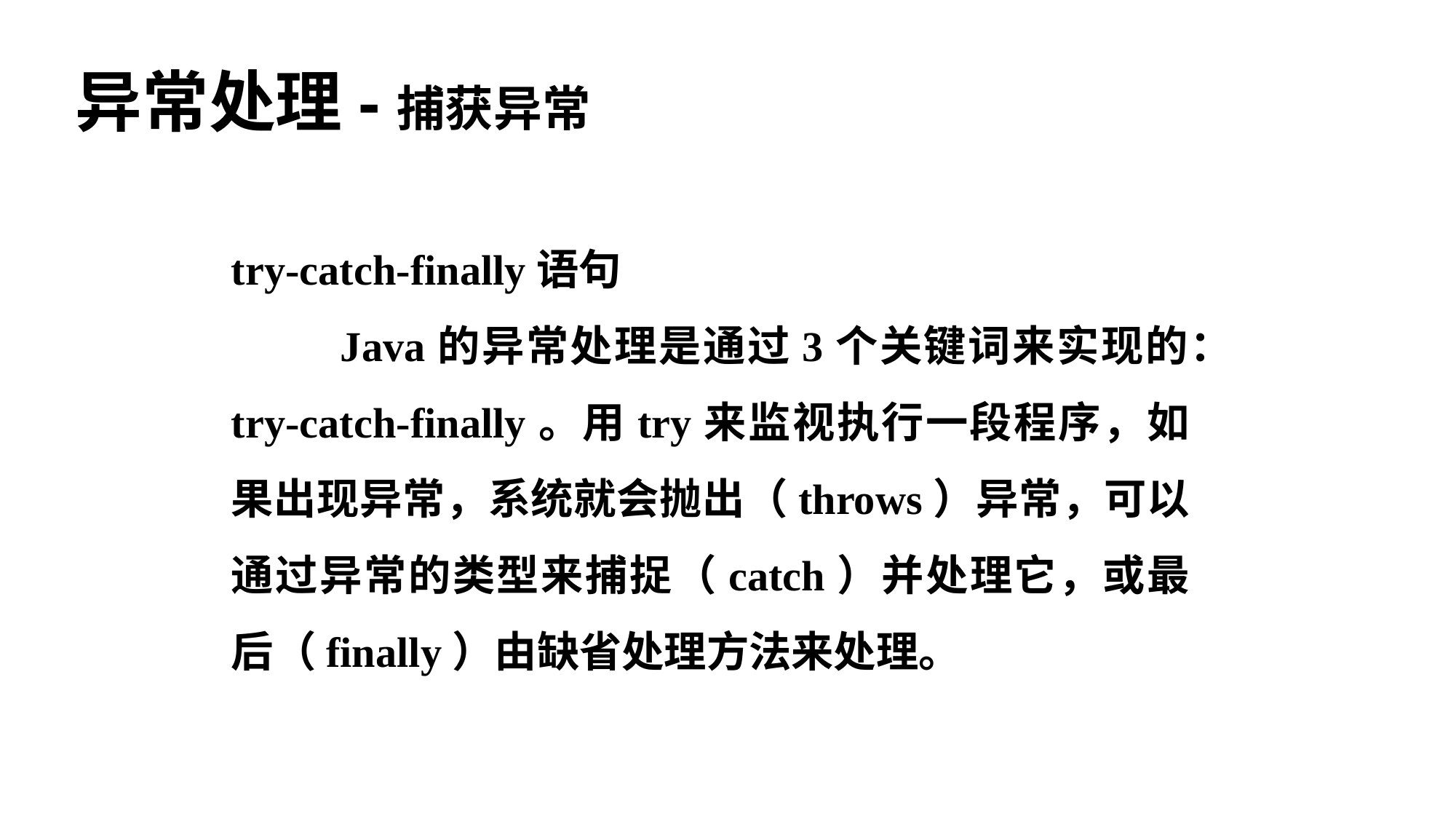

异常处理-捕获异常
try-catch-finally语句
	Java的异常处理是通过3个关键词来实现的：try-catch-finally。用try来监视执行一段程序，如果出现异常，系统就会抛出（throws）异常，可以通过异常的类型来捕捉（catch）并处理它，或最后（finally）由缺省处理方法来处理。